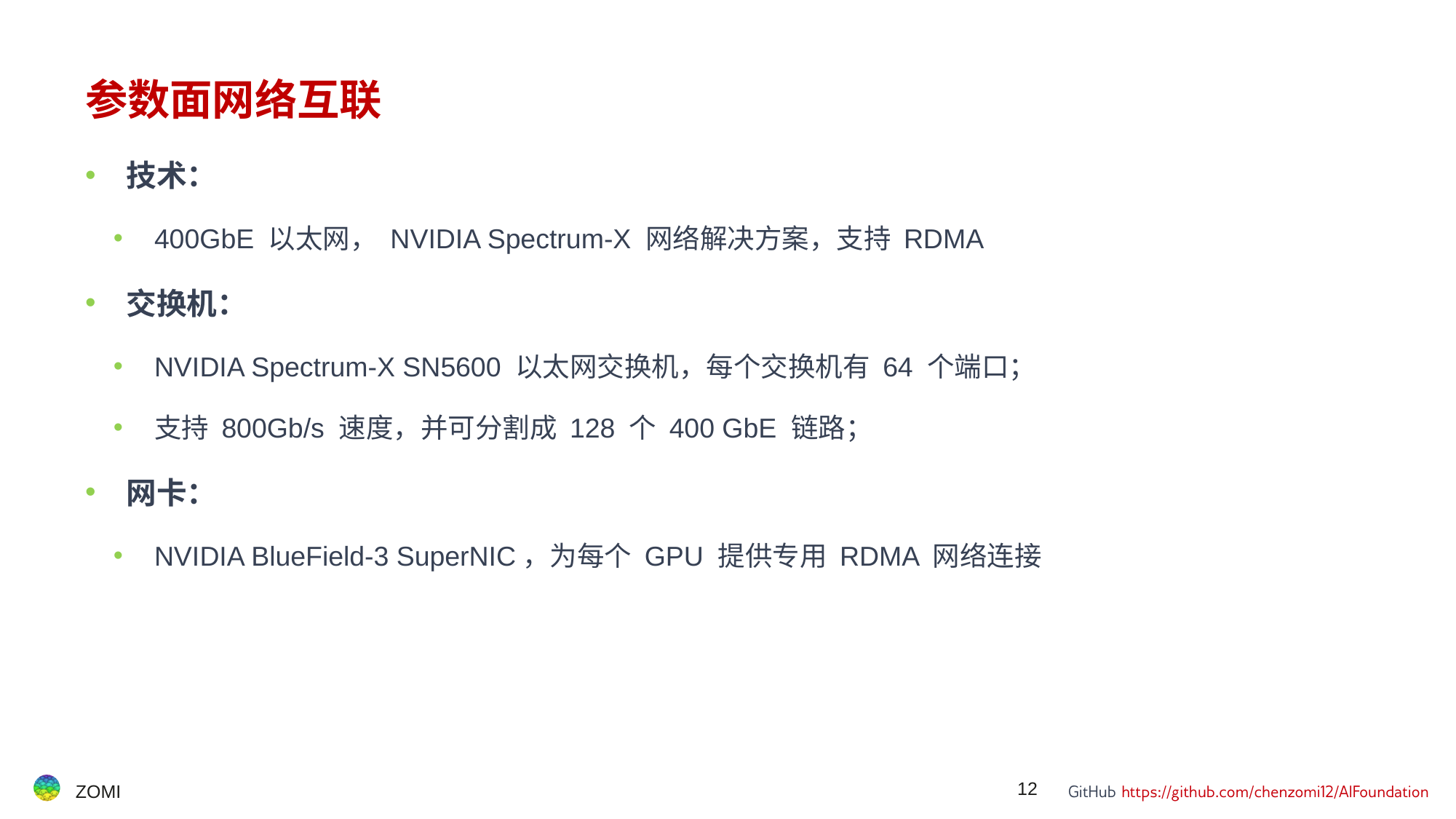

# 参数面网络互联
技术：
400GbE 以太网， NVIDIA Spectrum-X 网络解决方案，支持 RDMA
交换机：
NVIDIA Spectrum-X SN5600 以太网交换机，每个交换机有 64 个端口；
支持 800Gb/s 速度，并可分割成 128 个 400 GbE 链路；
网卡：
NVIDIA BlueField-3 SuperNIC，为每个 GPU 提供专用 RDMA 网络连接